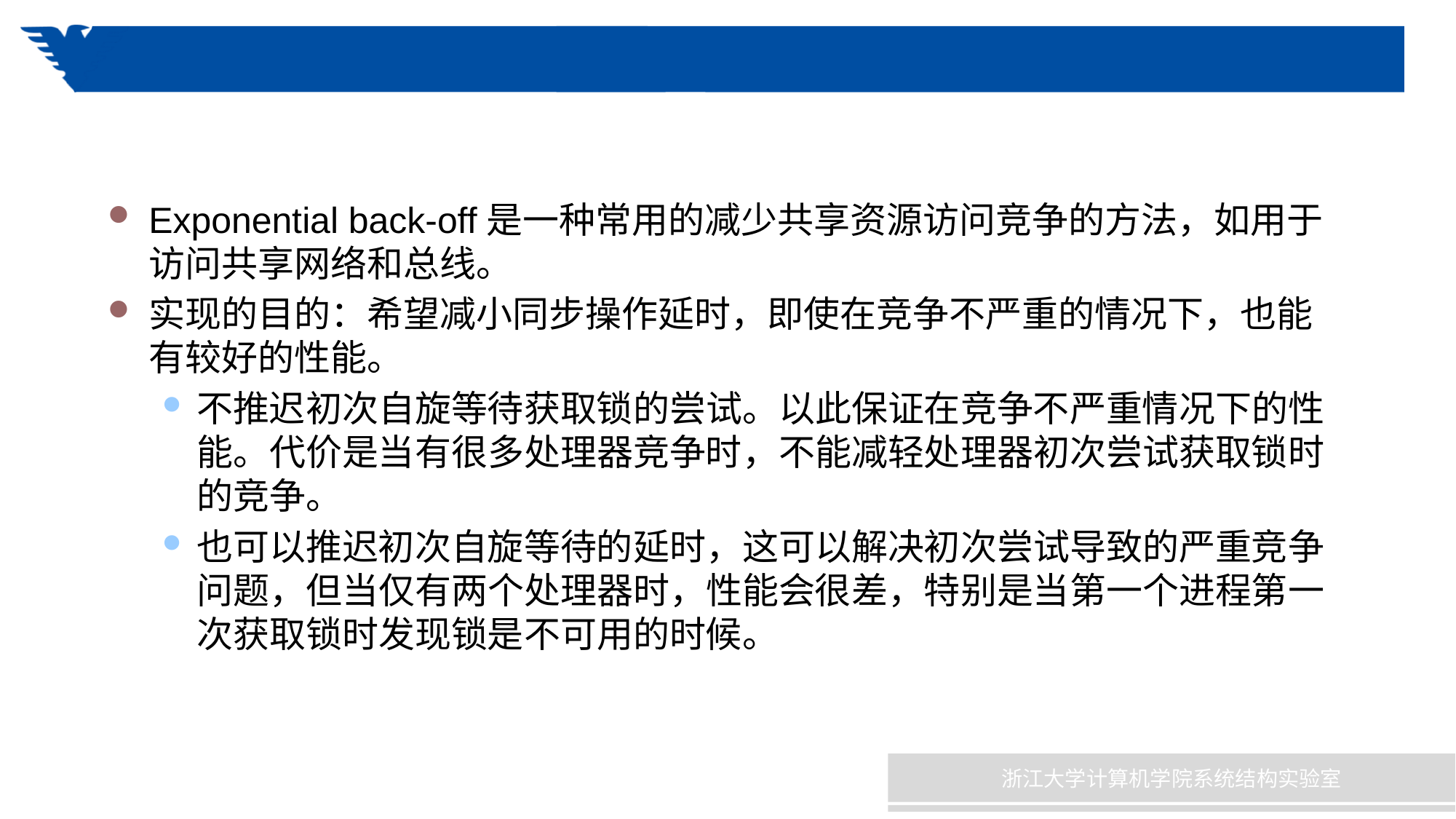

#
Exponential back-off是一种常用的减少共享资源访问竞争的方法，如用于访问共享网络和总线。
实现的目的：希望减小同步操作延时，即使在竞争不严重的情况下，也能有较好的性能。
不推迟初次自旋等待获取锁的尝试。以此保证在竞争不严重情况下的性能。代价是当有很多处理器竞争时，不能减轻处理器初次尝试获取锁时的竞争。
也可以推迟初次自旋等待的延时，这可以解决初次尝试导致的严重竞争问题，但当仅有两个处理器时，性能会很差，特别是当第一个进程第一次获取锁时发现锁是不可用的时候。